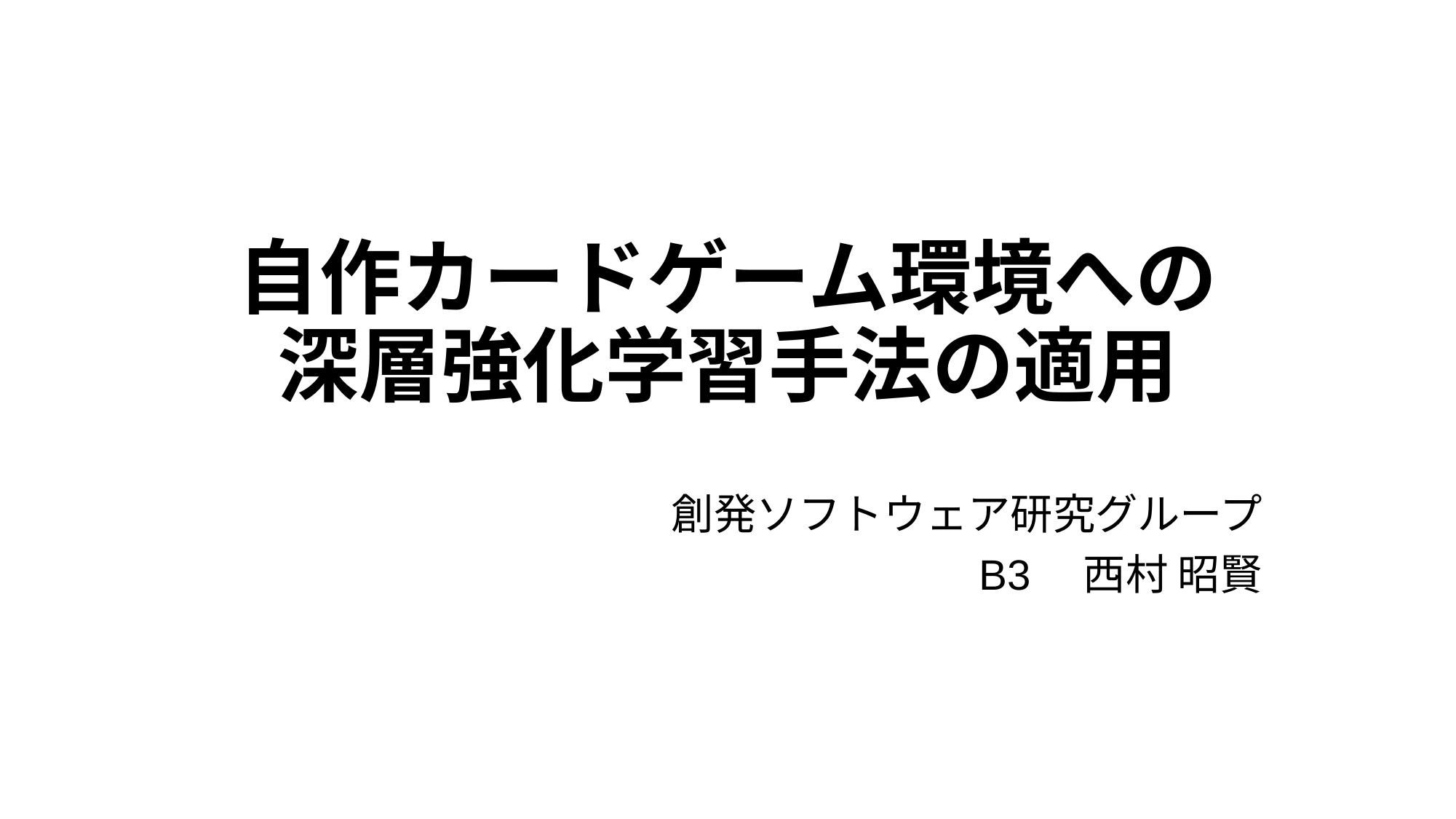

# 自作カードゲーム環境への 深層強化学習手法の適用
創発ソフトウェア研究グループ
B3　西村 昭賢